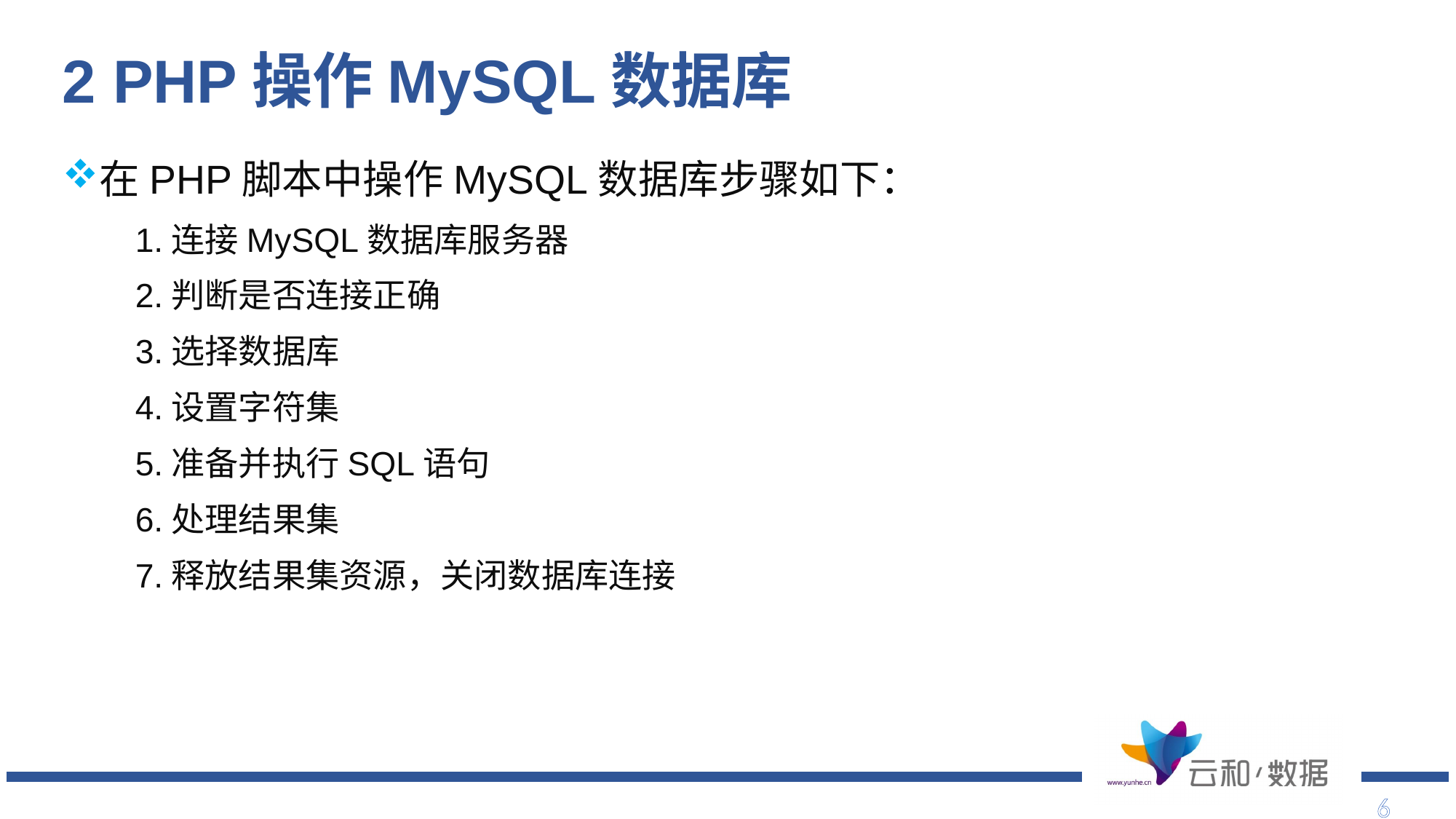

# 2 PHP操作MySQL数据库
在PHP脚本中操作MySQL数据库步骤如下：
1.连接MySQL数据库服务器
2.判断是否连接正确
3.选择数据库
4.设置字符集
5.准备并执行SQL语句
6.处理结果集
7.释放结果集资源，关闭数据库连接